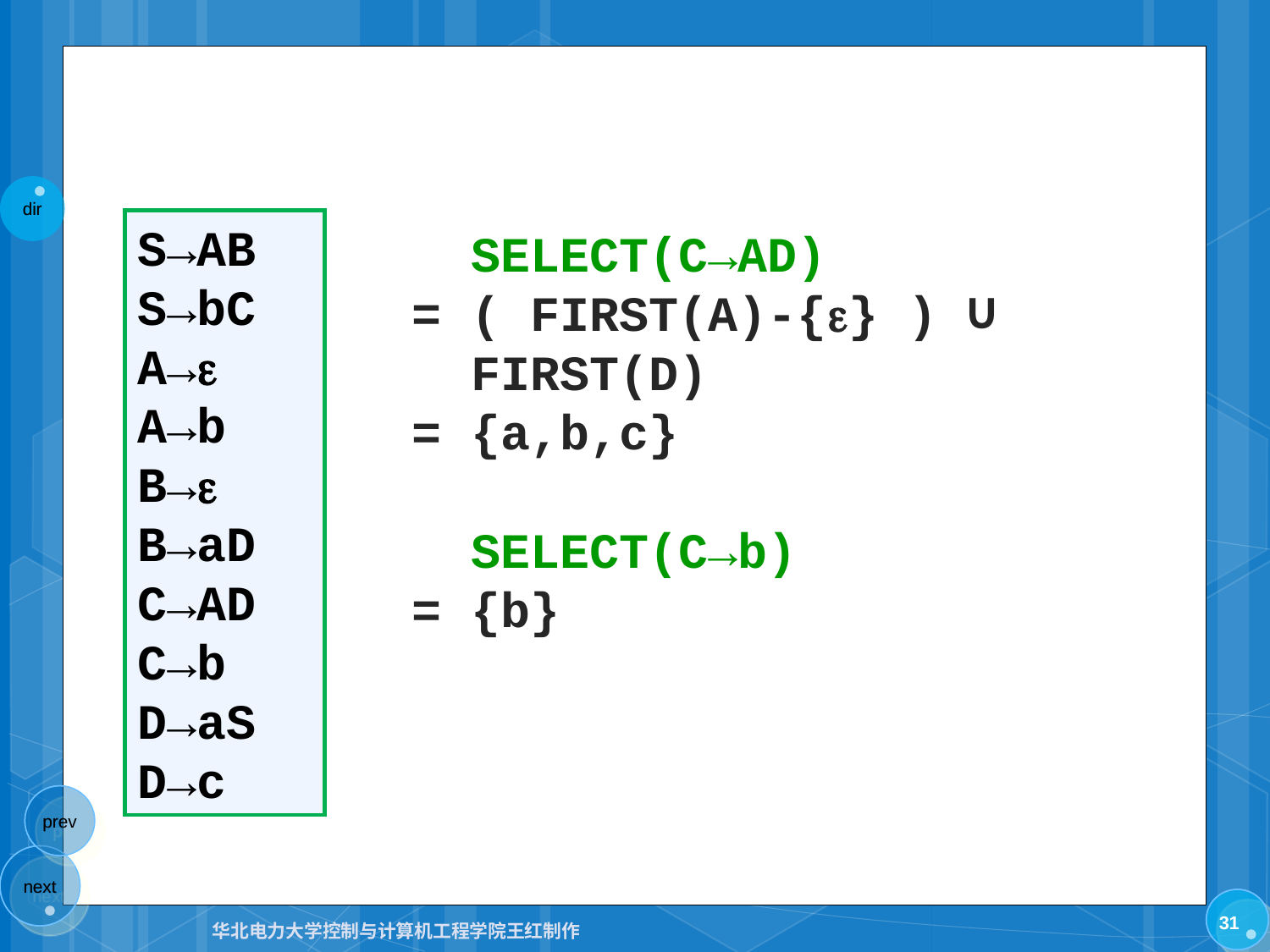

S→AB
S→bC
A→ε
A→b
B→ε
B→aD
C→AD
C→b
D→aS
D→c
  SELECT(C→AD)
= ( FIRST(A)-{ε} ) ∪
  FIRST(D)
= {a,b,c}

  SELECT(C→b)
= {b}
31
华北电力大学控制与计算机工程学院王红制作